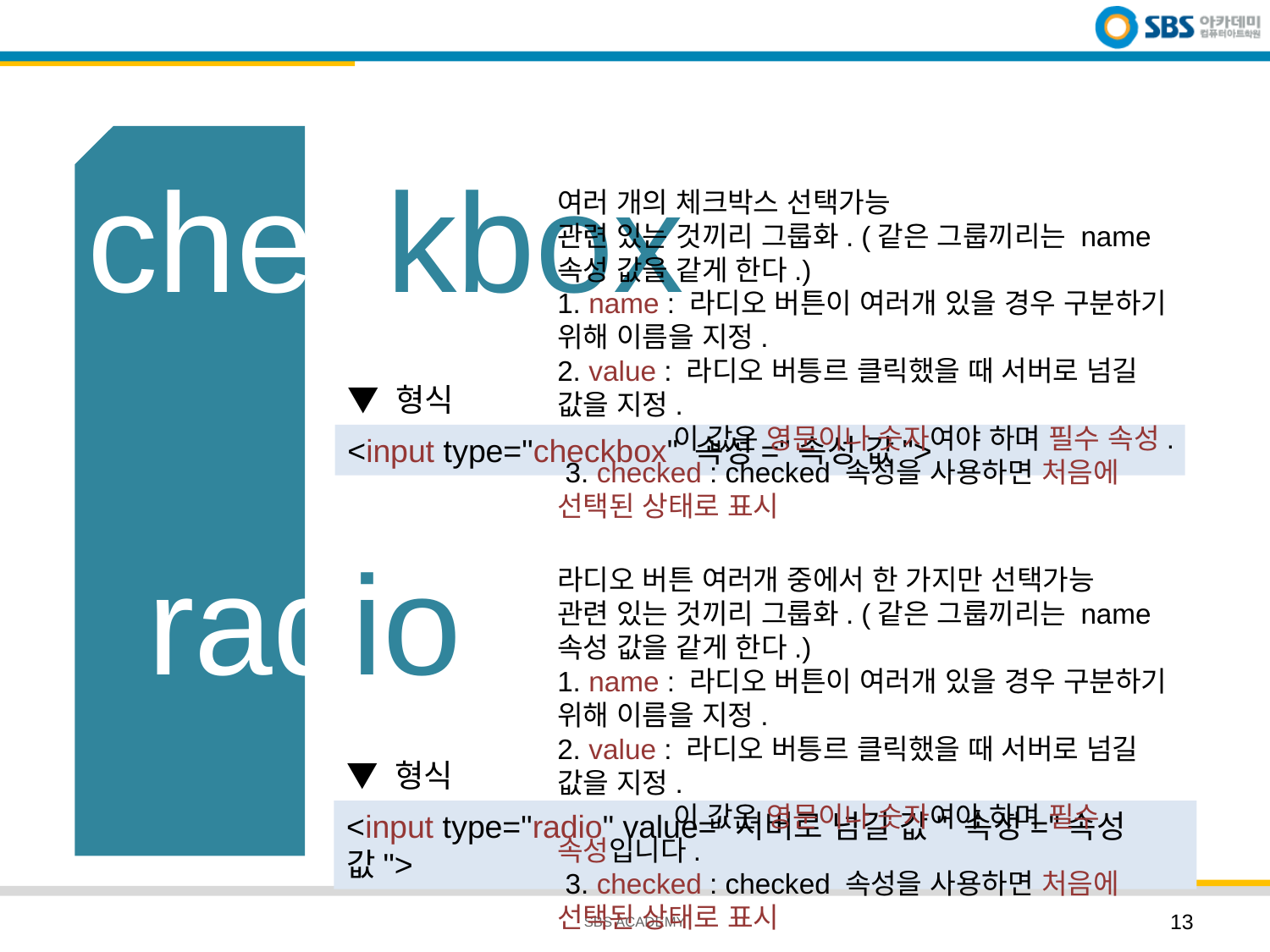

# checkbox
여러 개의 체크박스 선택가능
관련 있는 것끼리 그룹화. (같은 그룹끼리는 name 속성 값을 같게 한다.)
1. name : 라디오 버튼이 여러개 있을 경우 구분하기 위해 이름을 지정.
2. value : 라디오 버틍르 클릭했을 때 서버로 넘길 값을 지정.
              이 값은 영문이나 숫자여야 하며 필수 속성.
 3. checked : checked 속성을 사용하면 처음에 선택된 상태로 표시
▼ 형식
<input type="checkbox" 속성="속성 값">
radio
라디오 버튼 여러개 중에서 한 가지만 선택가능
관련 있는 것끼리 그룹화. (같은 그룹끼리는 name 속성 값을 같게 한다.)
1. name : 라디오 버튼이 여러개 있을 경우 구분하기 위해 이름을 지정.
2. value : 라디오 버틍르 클릭했을 때 서버로 넘길 값을 지정.
              이 값은 영문이나 숫자여야 하며 필수 속성입니다.
 3. checked : checked 속성을 사용하면 처음에 선택된 상태로 표시
▼ 형식
<input type="radio" value="서버로 넘길 값" 속성="속성 값">
SBS ACADEMY
13